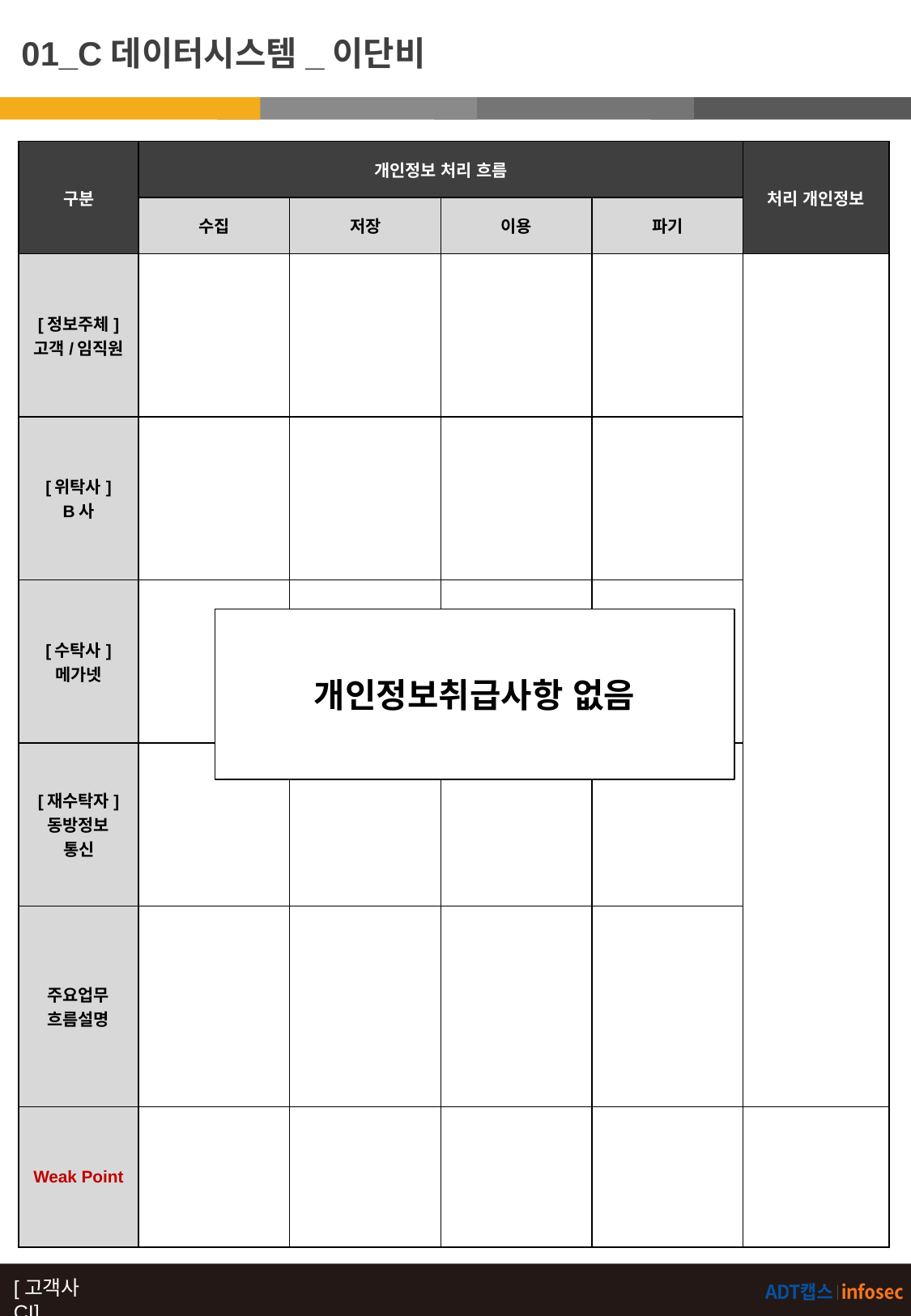

01_C데이터시스템_이단비
| 구분 | 개인정보 처리 흐름 |  |  |  | 처리 개인정보 |
| --- | --- | --- | --- | --- | --- |
|  | 수집 | 저장 | 이용 | 파기 |  |
| [정보주체] 고객/임직원 |  |  |  |  |  |
| [위탁사] B사 |  |  |  |  |  |
| [수탁사] 메가넷 |  |  |  |  |  |
| [재수탁자] 동방정보 통신 |  |  |  |  |  |
| 주요업무 흐름설명 |  |  |  |  |  |
| Weak Point |  |  |  |  |  |
개인정보 수집
1
: 녹취정보
이름,연락처,주소,
주민등록번호,
카드번호

고객
1
개인정보취급사항 없음